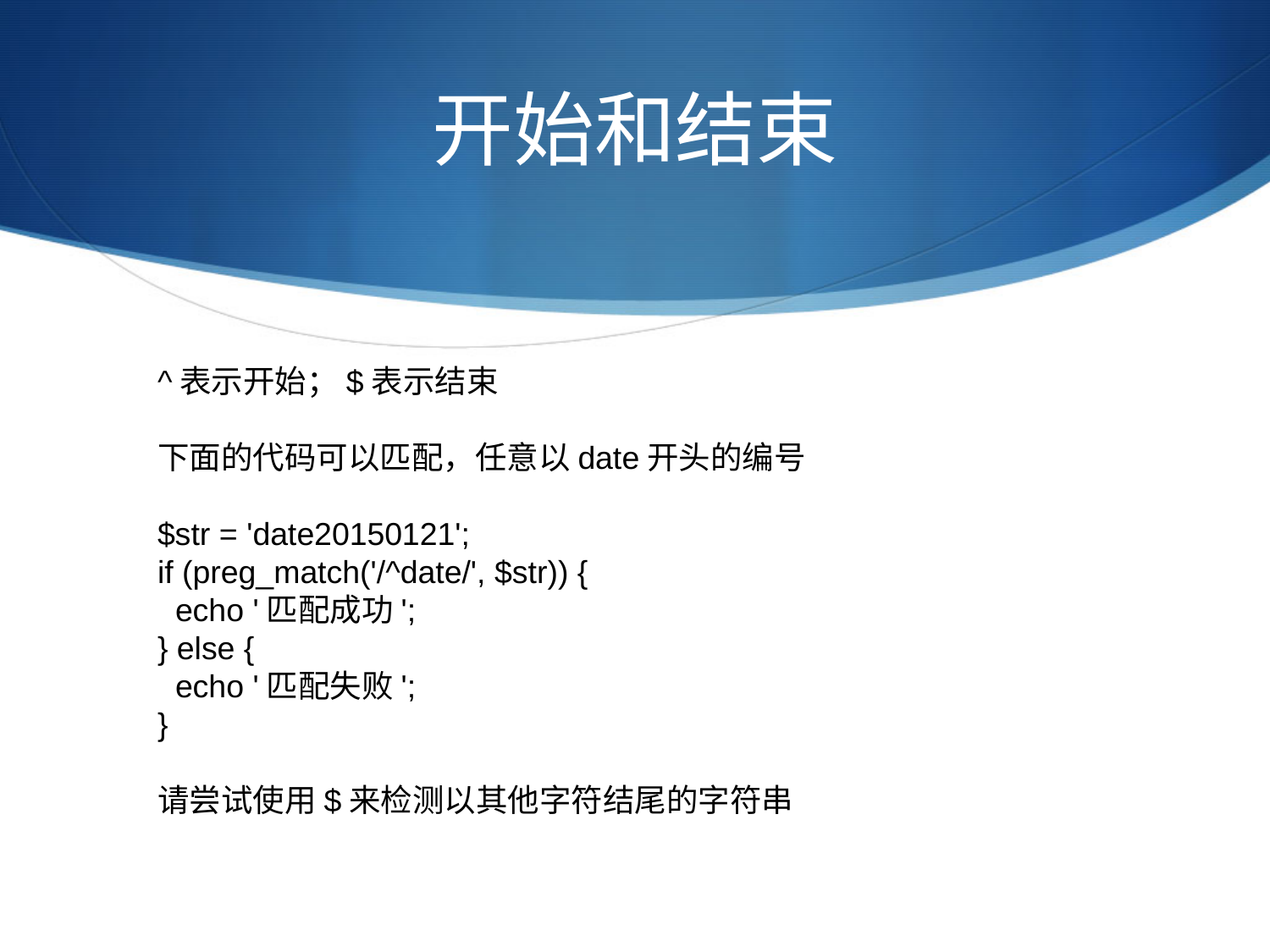

# 开始和结束
^表示开始；$表示结束

下面的代码可以匹配，任意以date开头的编号

$str = 'date20150121';
if (preg_match('/^date/', $str)) {
  echo '匹配成功';
} else {
  echo '匹配失败';
}

请尝试使用$来检测以其他字符结尾的字符串